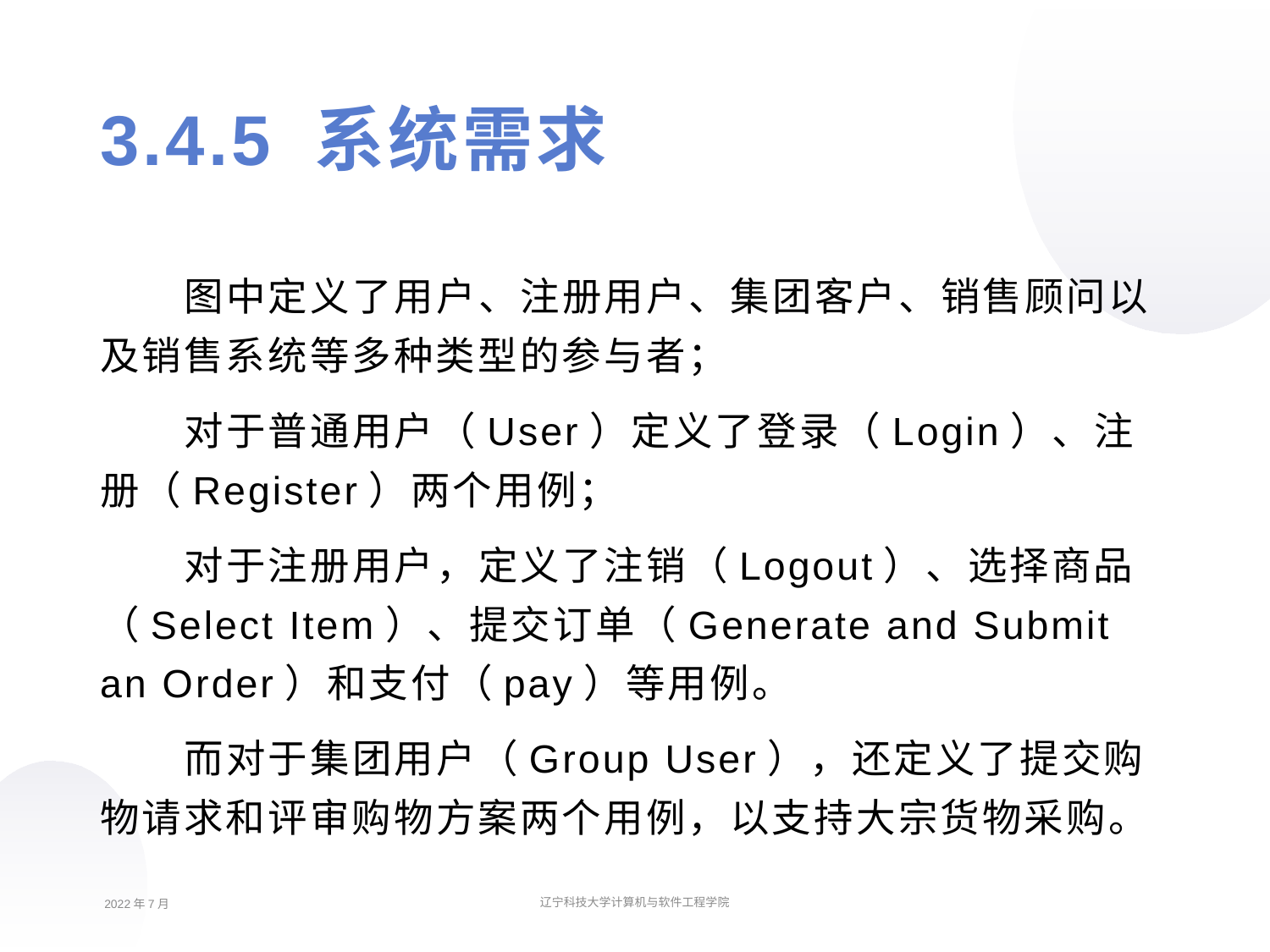

3.4.5 系统需求
图中定义了用户、注册用户、集团客户、销售顾问以及销售系统等多种类型的参与者；
对于普通用户（User）定义了登录（Login）、注册（Register）两个用例；
对于注册用户，定义了注销（Logout）、选择商品（Select Item）、提交订单（Generate and Submit an Order）和支付（pay）等用例。
而对于集团用户（Group User），还定义了提交购物请求和评审购物方案两个用例，以支持大宗货物采购。

2022年7月
辽宁科技大学计算机与软件工程学院
121